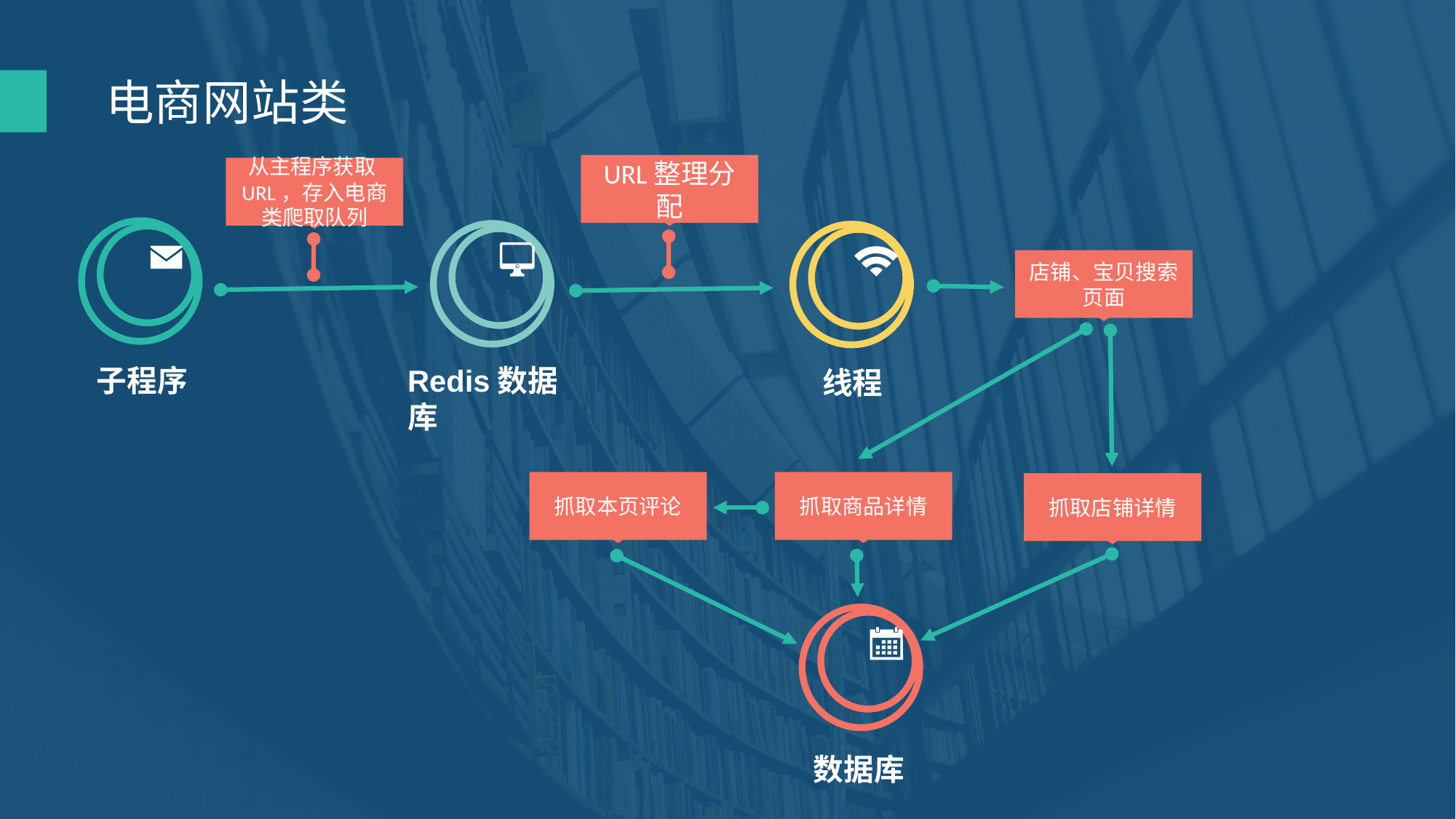

电商网站类
URL整理分配
从主程序获取URL，存入电商类爬取队列

店铺、宝贝搜索页面
子程序
Redis数据库
线程
抓取本页评论
抓取商品详情
抓取店铺详情

数据库